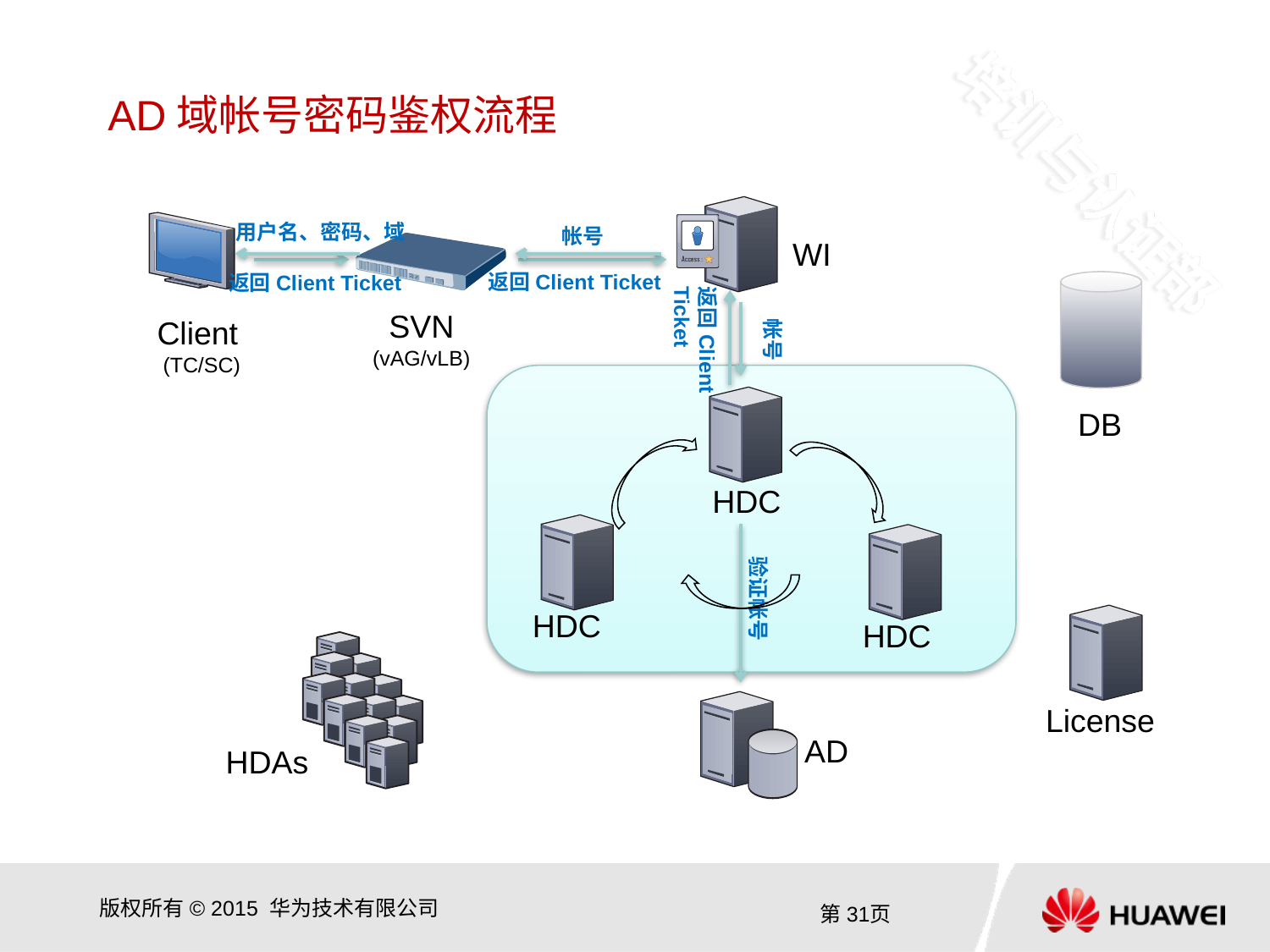

# AD域帐号密码鉴权流程

用户名、密码、域

帐号
WI

返回Client Ticket
返回Client Ticket

SVN
(vAG/vLB)
Client
 (TC/SC)
返回Client
Ticket
帐号

DB

HDC

验证帐号
HDC

HDC

License

AD
HDAs